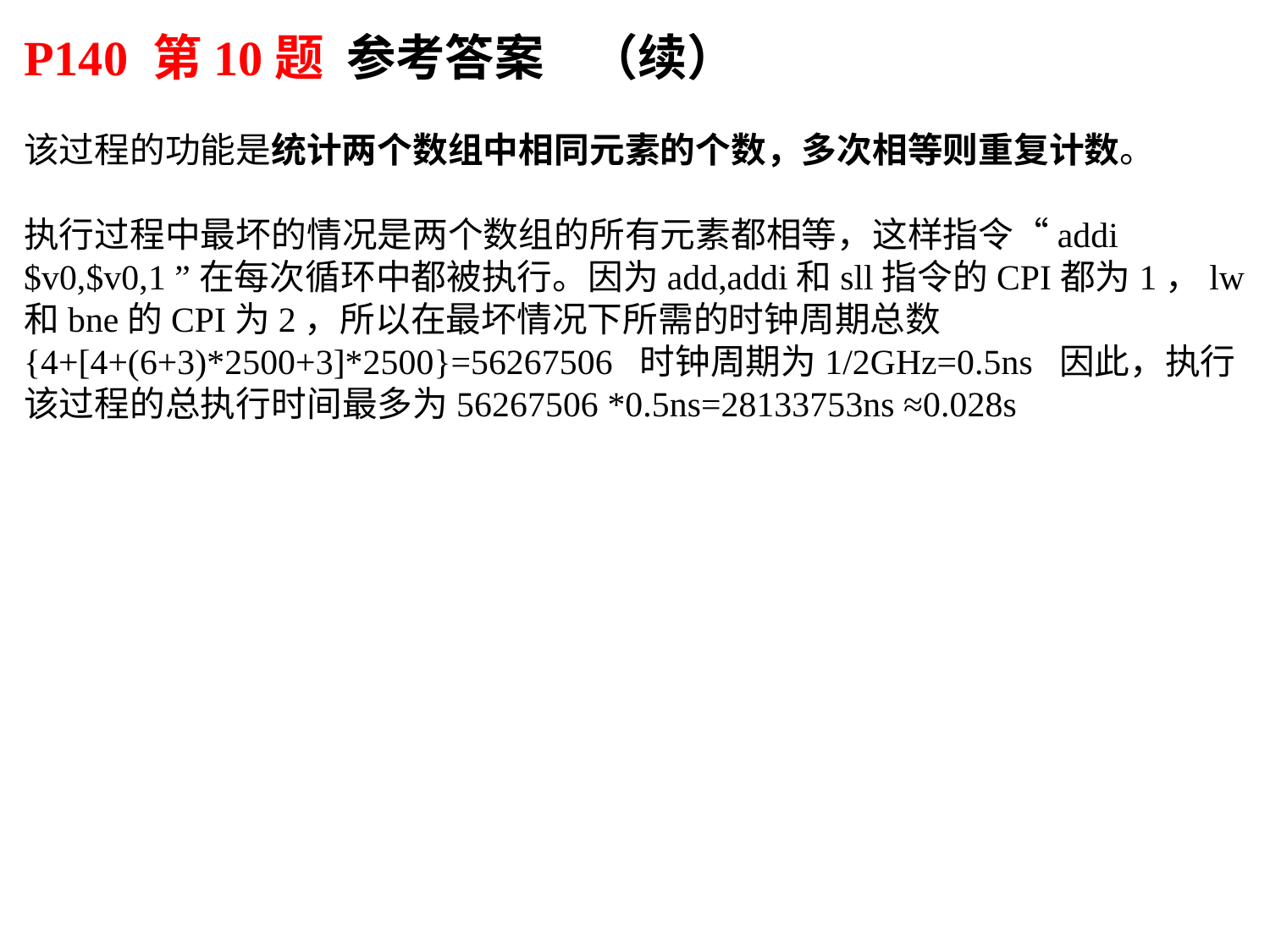

P140 第10题  参考答案    （续）

该过程的功能是统计两个数组中相同元素的个数，多次相等则重复计数。

执行过程中最坏的情况是两个数组的所有元素都相等，这样指令“addi $v0,$v0,1 ”在每次循环中都被执行。因为add,addi和sll指令的CPI都为1，lw和bne的CPI为2，所以在最坏情况下所需的时钟周期总数{4+[4+(6+3)*2500+3]*2500}=56267506  时钟周期为1/2GHz=0.5ns  因此，执行该过程的总执行时间最多为56267506 *0.5ns=28133753ns ≈0.028s